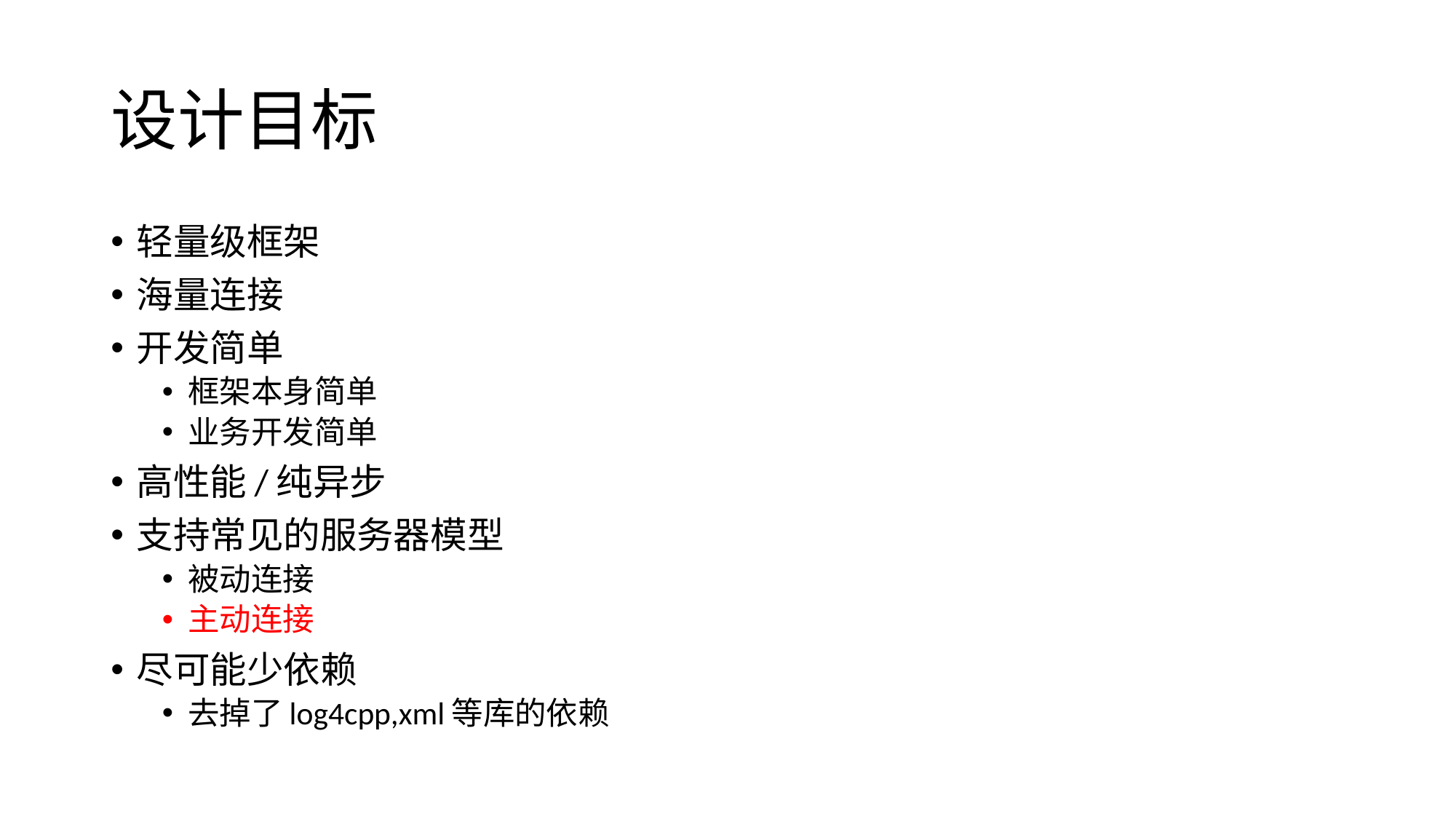

# 设计目标
轻量级框架
海量连接
开发简单
框架本身简单
业务开发简单
高性能/纯异步
支持常见的服务器模型
被动连接
主动连接
尽可能少依赖
去掉了log4cpp,xml等库的依赖